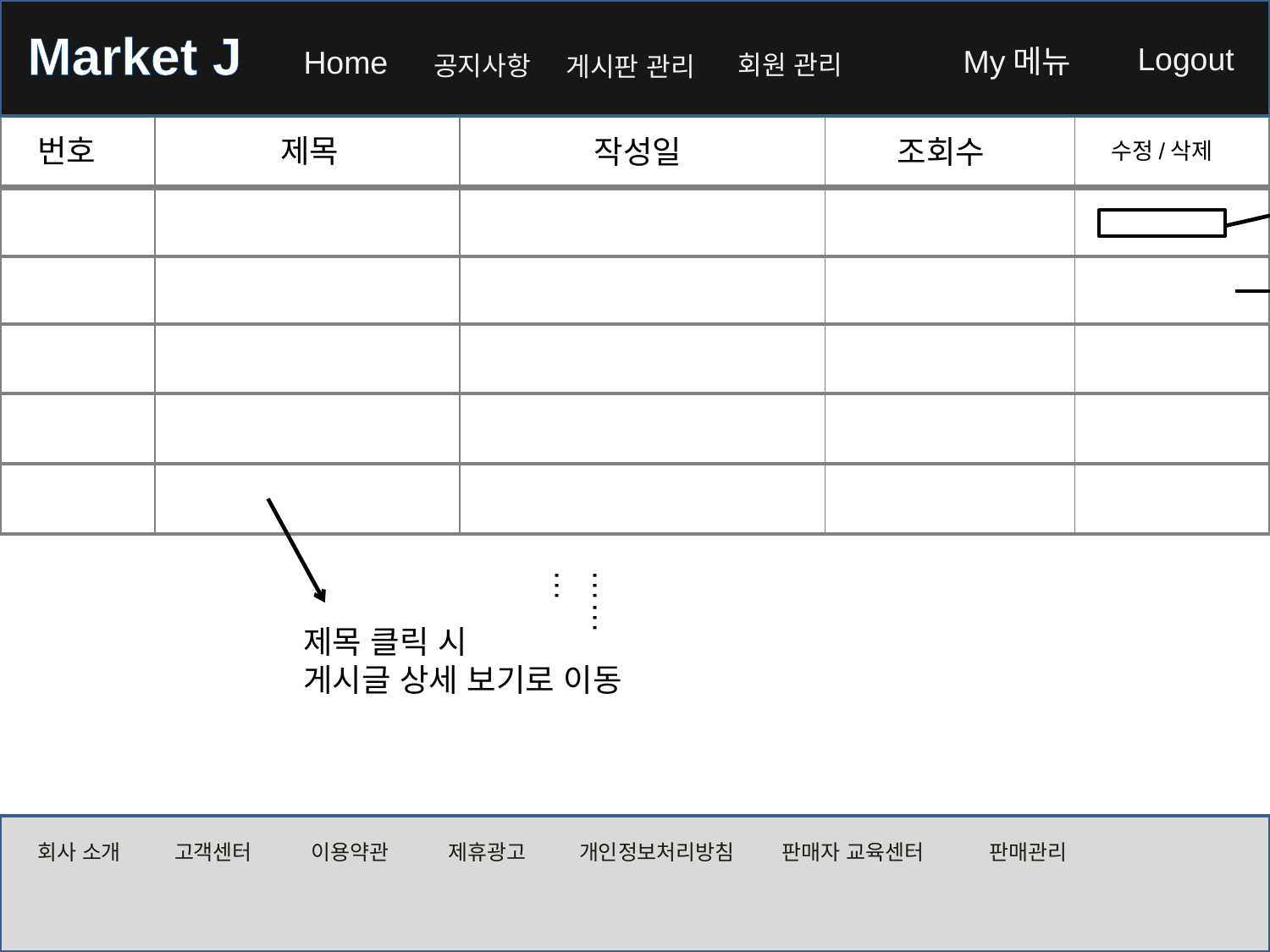

Market J
Logout
My메뉴
Home
공지사항
게시판 관리 클릭 시
회원 관리
게시판 관리

번호
제목
작성일
조회수
수정/삭제

select 박스로 수정/삭제 선택

삭제 선택 시
게시글 삭제 후
게시판 관리 페이지 유지

………
제목 클릭 시
게시글 상세 보기로 이동

회사 소개         고객센터          이용약관          제휴광고         개인정보처리방침        판매자 교육센터           판매관리